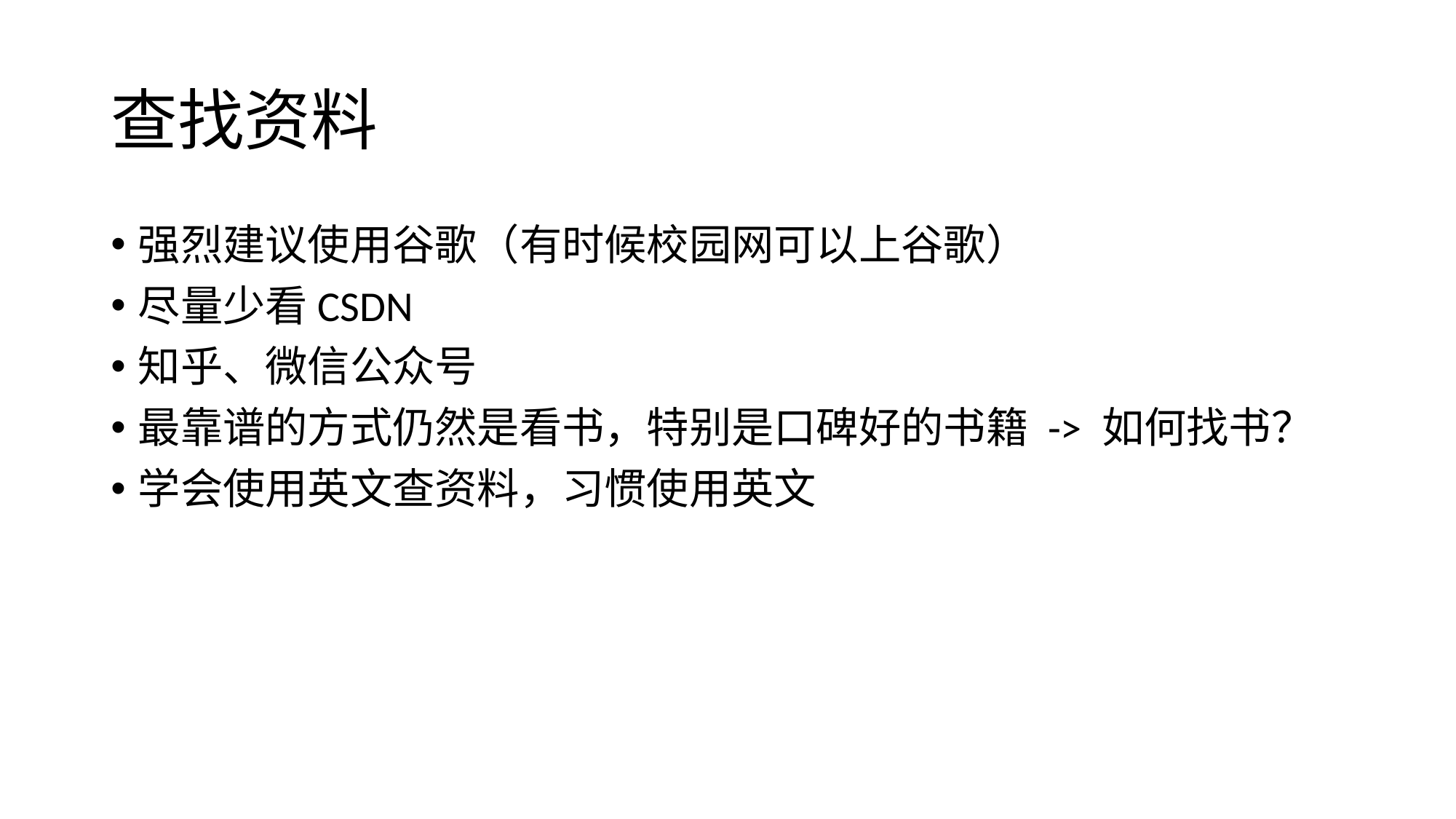

# 查找资料
强烈建议使用谷歌（有时候校园网可以上谷歌）
尽量少看CSDN
知乎、微信公众号
最靠谱的方式仍然是看书，特别是口碑好的书籍 -> 如何找书？
学会使用英文查资料，习惯使用英文